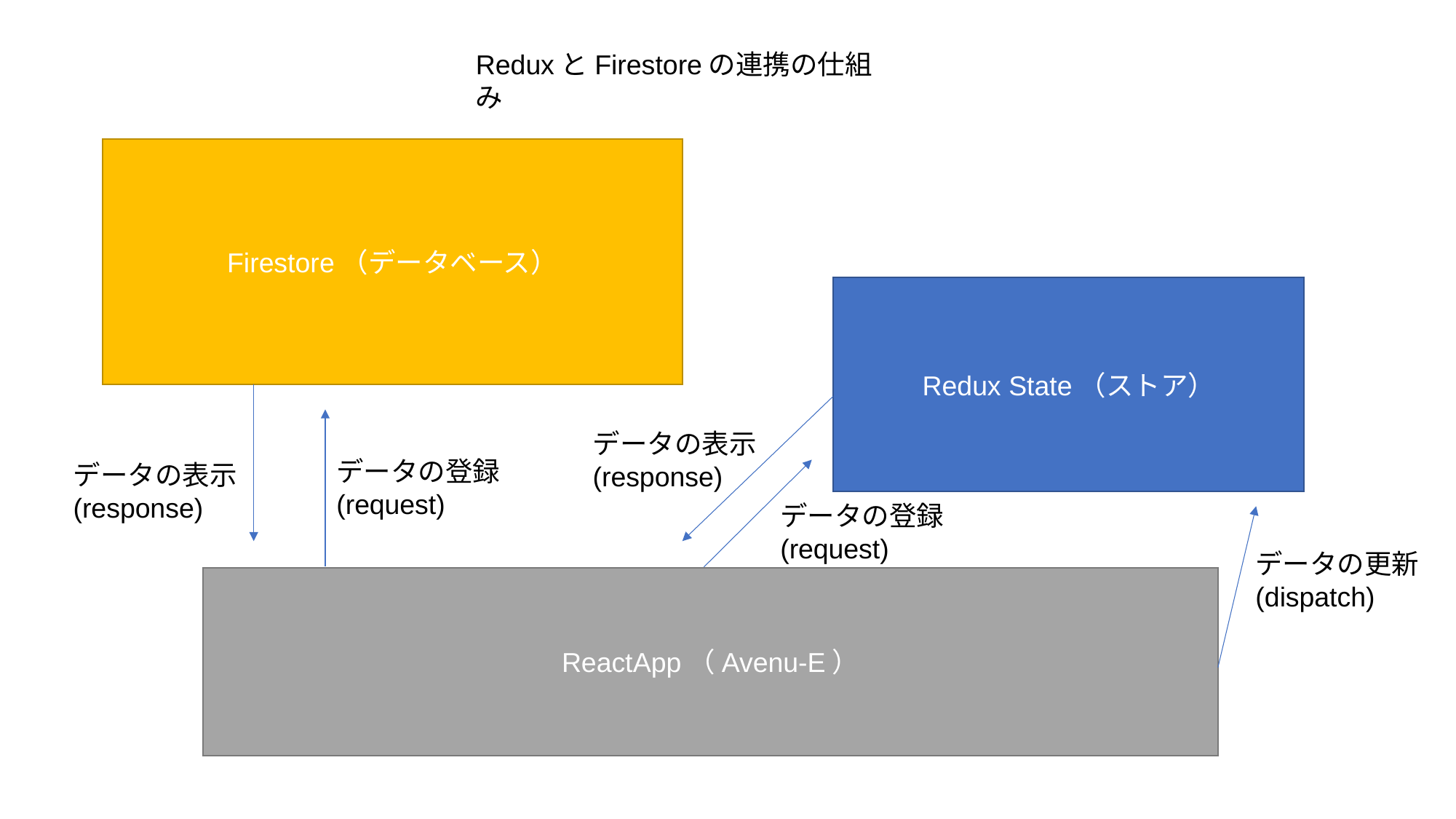

ReduxとFirestoreの連携の仕組み
Firestore（データベース）
Redux State（ストア）
データの表示(response)
データの登録(request)
データの表示(response)
データの登録(request)
データの更新(dispatch)
ReactApp（Avenu-E）